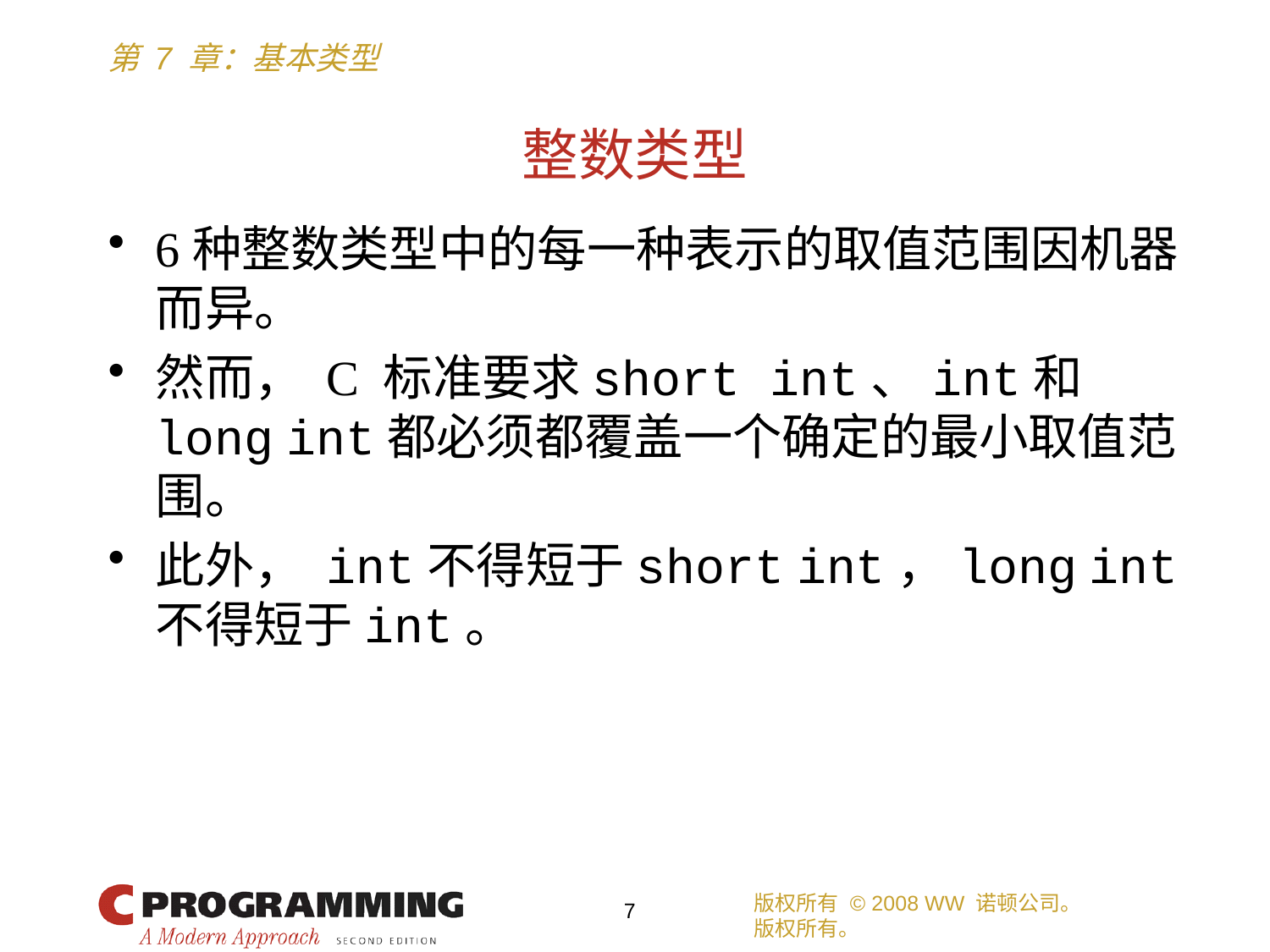

# 整数类型
6种整数类型中的每一种表示的取值范围因机器而异。
然而， C 标准要求short int、int和long int都必须都覆盖一个确定的最小取值范围。
此外， int不得短于short int，long int不得短于int。

版权所有 © 2008 WW 诺顿公司。
版权所有。
7